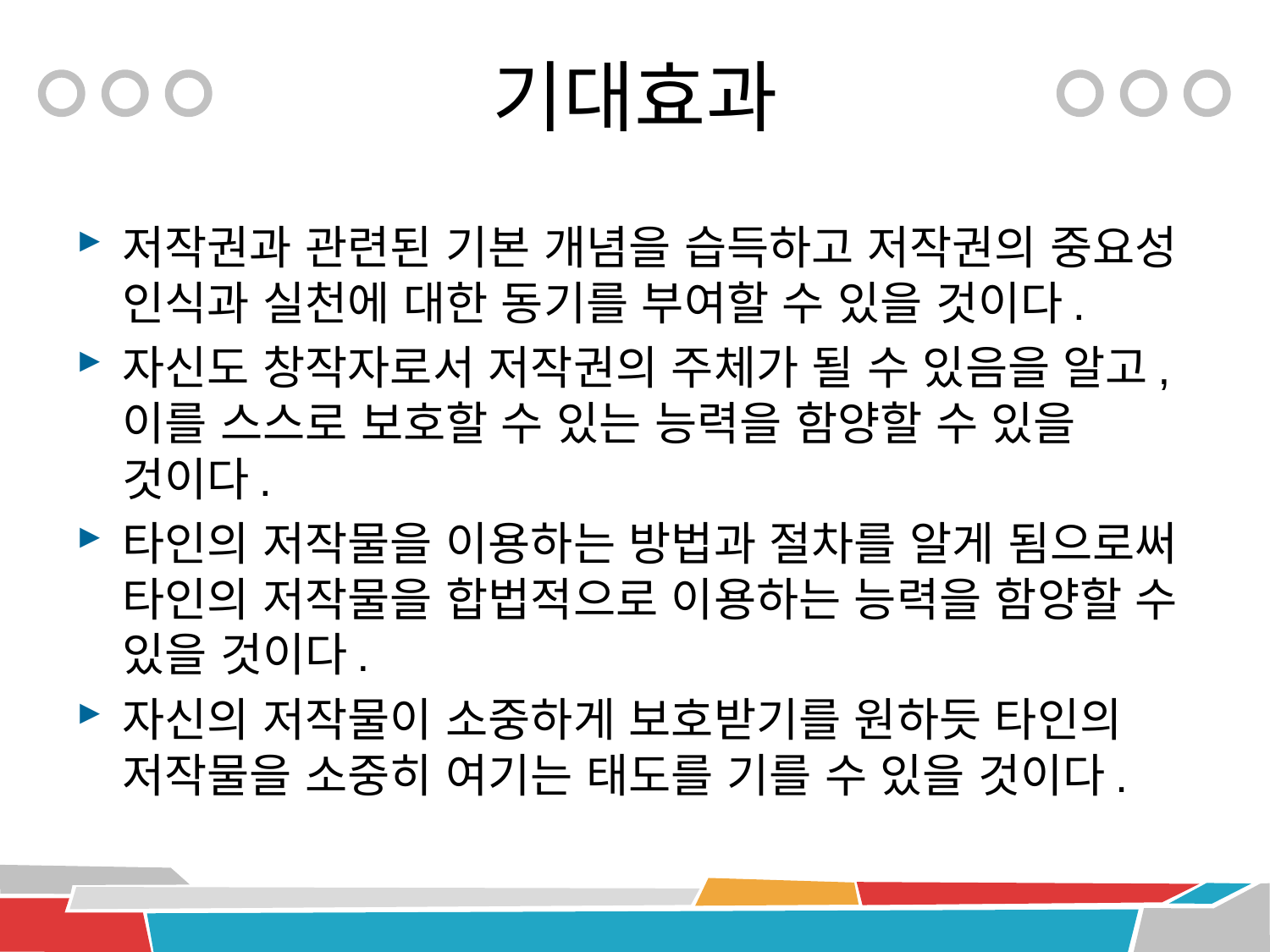

# 기대효과
저작권과 관련된 기본 개념을 습득하고 저작권의 중요성 인식과 실천에 대한 동기를 부여할 수 있을 것이다.
자신도 창작자로서 저작권의 주체가 될 수 있음을 알고, 이를 스스로 보호할 수 있는 능력을 함양할 수 있을 것이다.
타인의 저작물을 이용하는 방법과 절차를 알게 됨으로써 타인의 저작물을 합법적으로 이용하는 능력을 함양할 수 있을 것이다.
자신의 저작물이 소중하게 보호받기를 원하듯 타인의 저작물을 소중히 여기는 태도를 기를 수 있을 것이다.